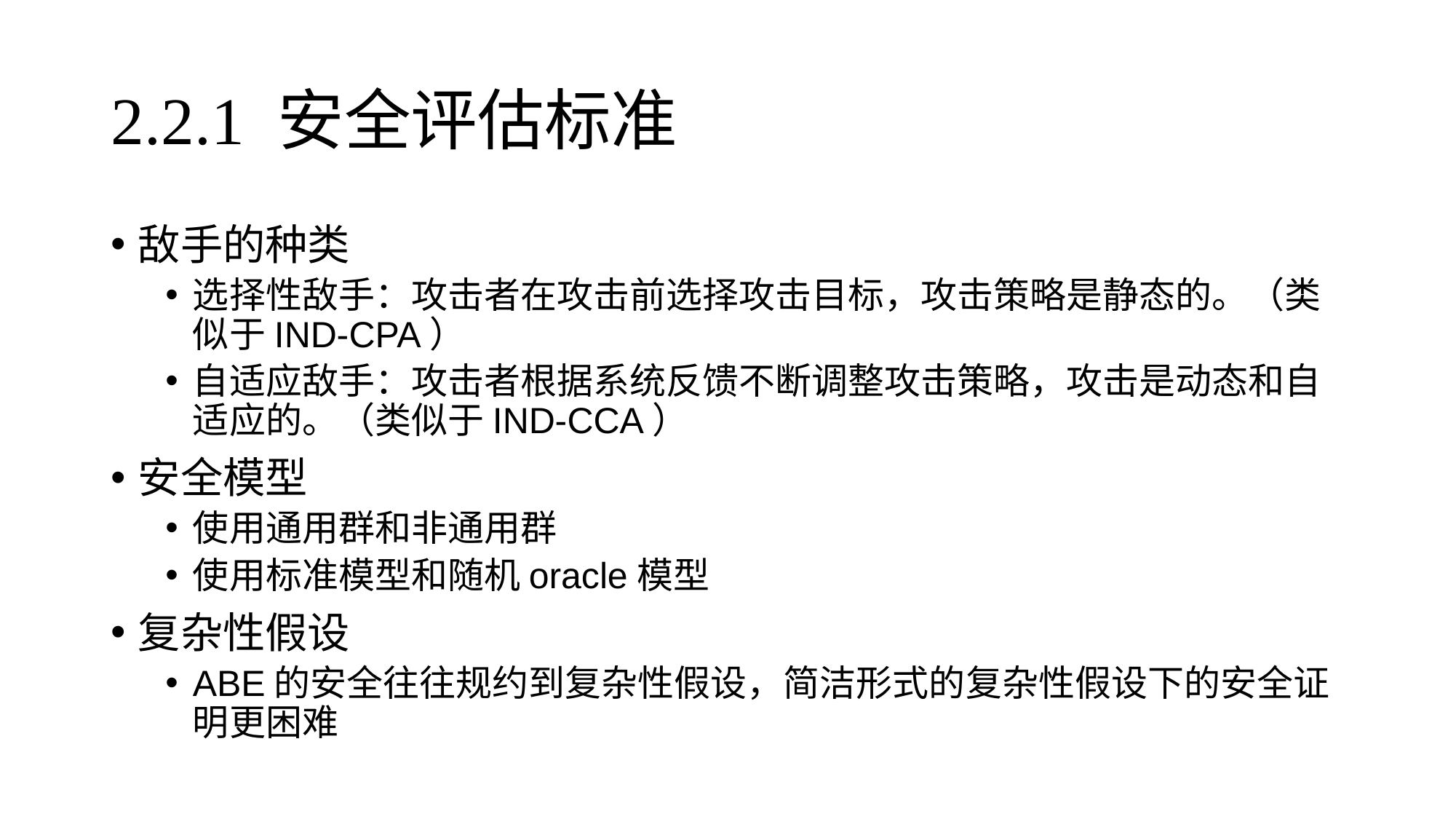

# 2.2.1 安全评估标准
敌手的种类
选择性敌手：攻击者在攻击前选择攻击目标，攻击策略是静态的。（类似于IND-CPA）
自适应敌手：攻击者根据系统反馈不断调整攻击策略，攻击是动态和自适应的。（类似于IND-CCA）
安全模型
使用通用群和非通用群
使用标准模型和随机oracle模型
复杂性假设
ABE的安全往往规约到复杂性假设，简洁形式的复杂性假设下的安全证明更困难